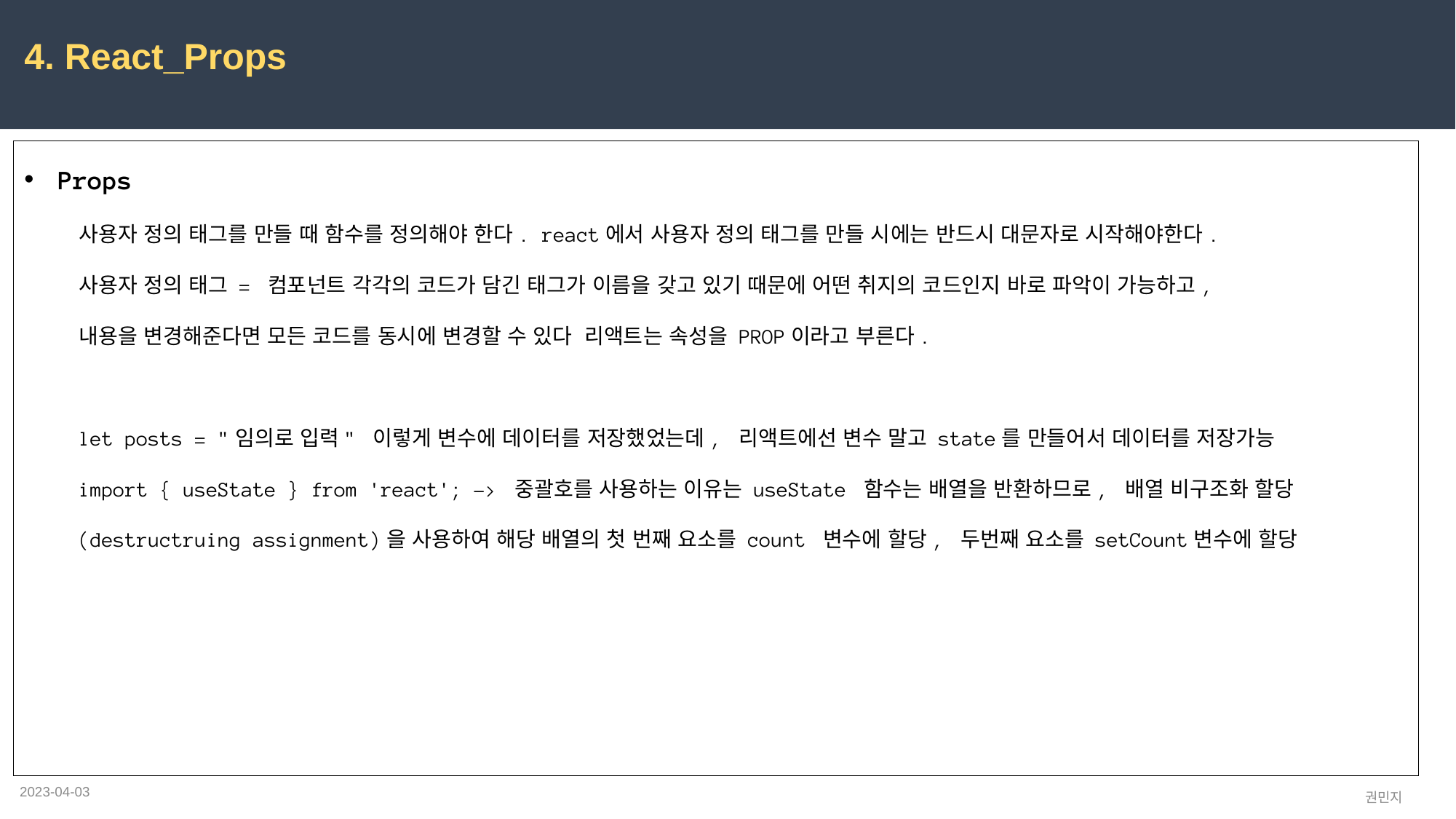

4. React_Props
Props
사용자 정의 태그를 만들 때 함수를 정의해야 한다. react에서 사용자 정의 태그를 만들 시에는 반드시 대문자로 시작해야한다.
사용자 정의 태그 = 컴포넌트 각각의 코드가 담긴 태그가 이름을 갖고 있기 때문에 어떤 취지의 코드인지 바로 파악이 가능하고,
내용을 변경해준다면 모든 코드를 동시에 변경할 수 있다  리액트는 속성을 PROP이라고 부른다.

let posts = "임의로 입력" 이렇게 변수에 데이터를 저장했었는데, 리액트에선 변수 말고 state를 만들어서 데이터를 저장가능
import { useState } from 'react'; -> 중괄호를 사용하는 이유는 useState 함수는 배열을 반환하므로, 배열 비구조화 할당(destructruing assignment)을 사용하여 해당 배열의 첫 번째 요소를 count 변수에 할당, 두번째 요소를 setCount변수에 할당

2023-04-03
권민지